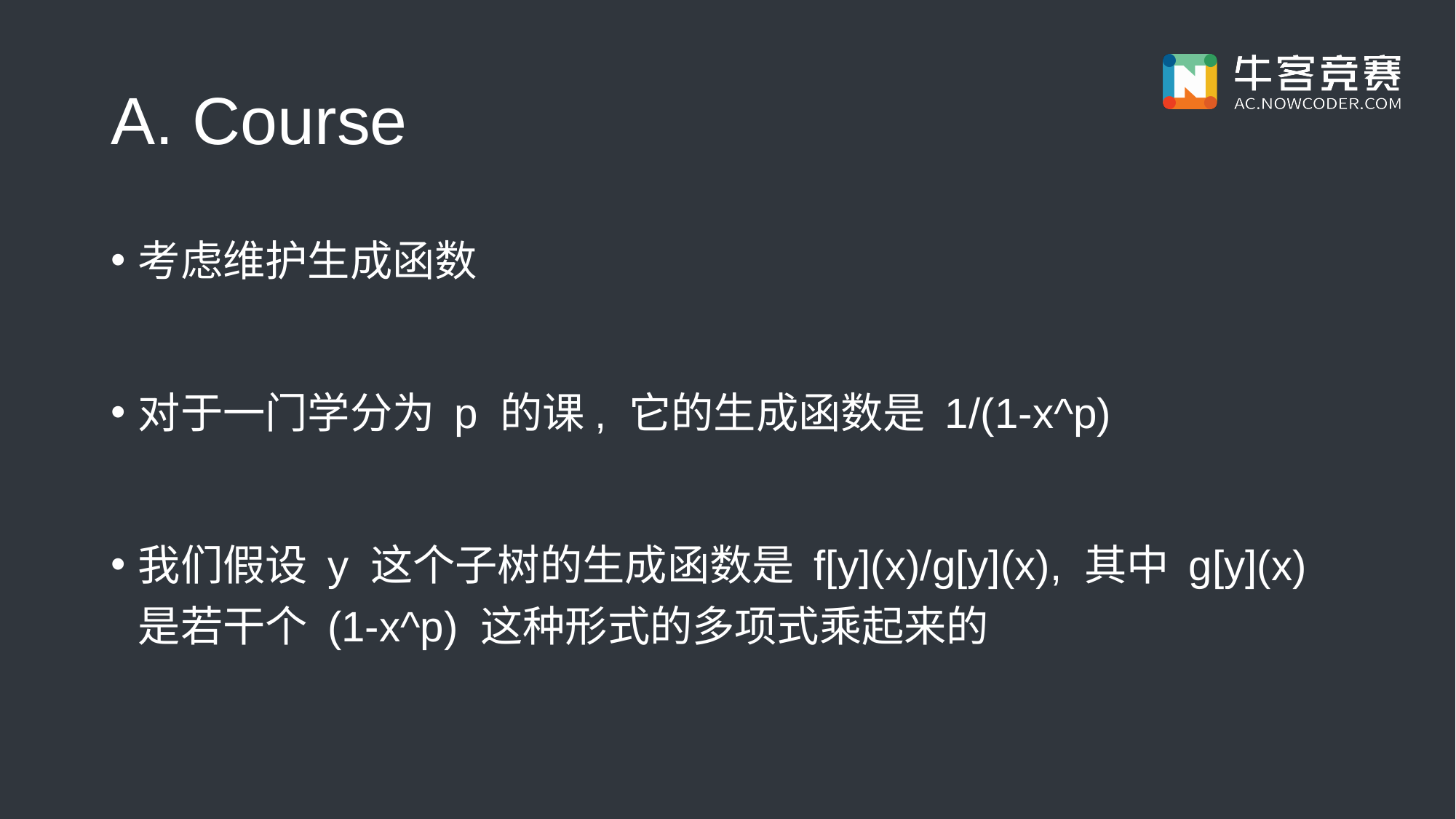

# A. Course
考虑维护生成函数

对于一门学分为 p 的课, 它的生成函数是 1/(1-x^p)

我们假设 y 这个子树的生成函数是 f[y](x)/g[y](x), 其中 g[y](x) 是若干个 (1-x^p) 这种形式的多项式乘起来的